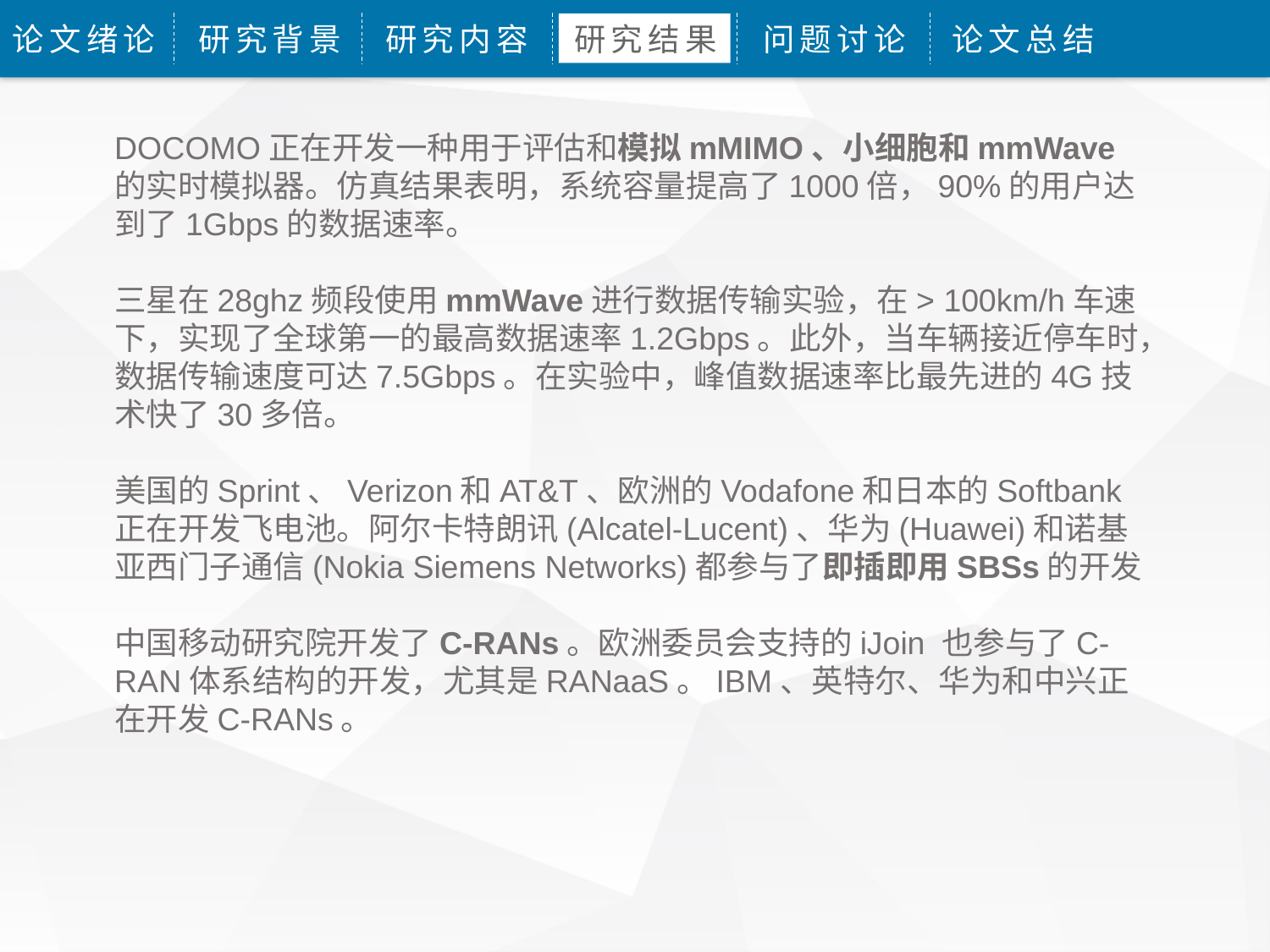

论文绪论
研究背景
研究内容
研究结果
问题讨论
论文总结

DOCOMO正在开发一种用于评估和模拟mMIMO、小细胞和mmWave的实时模拟器。仿真结果表明，系统容量提高了1000倍，90%的用户达到了1Gbps的数据速率。

三星在28ghz频段使用mmWave进行数据传输实验，在> 100km/h车速下，实现了全球第一的最高数据速率1.2Gbps。此外，当车辆接近停车时，数据传输速度可达7.5Gbps。在实验中，峰值数据速率比最先进的4G技术快了30多倍。

美国的Sprint、Verizon和AT&T、欧洲的Vodafone和日本的Softbank正在开发飞电池。阿尔卡特朗讯(Alcatel-Lucent)、华为(Huawei)和诺基亚西门子通信(Nokia Siemens Networks)都参与了即插即用SBSs的开发

中国移动研究院开发了C-RANs。欧洲委员会支持的iJoin 也参与了C-RAN体系结构的开发，尤其是RANaaS。IBM、英特尔、华为和中兴正在开发C-RANs。